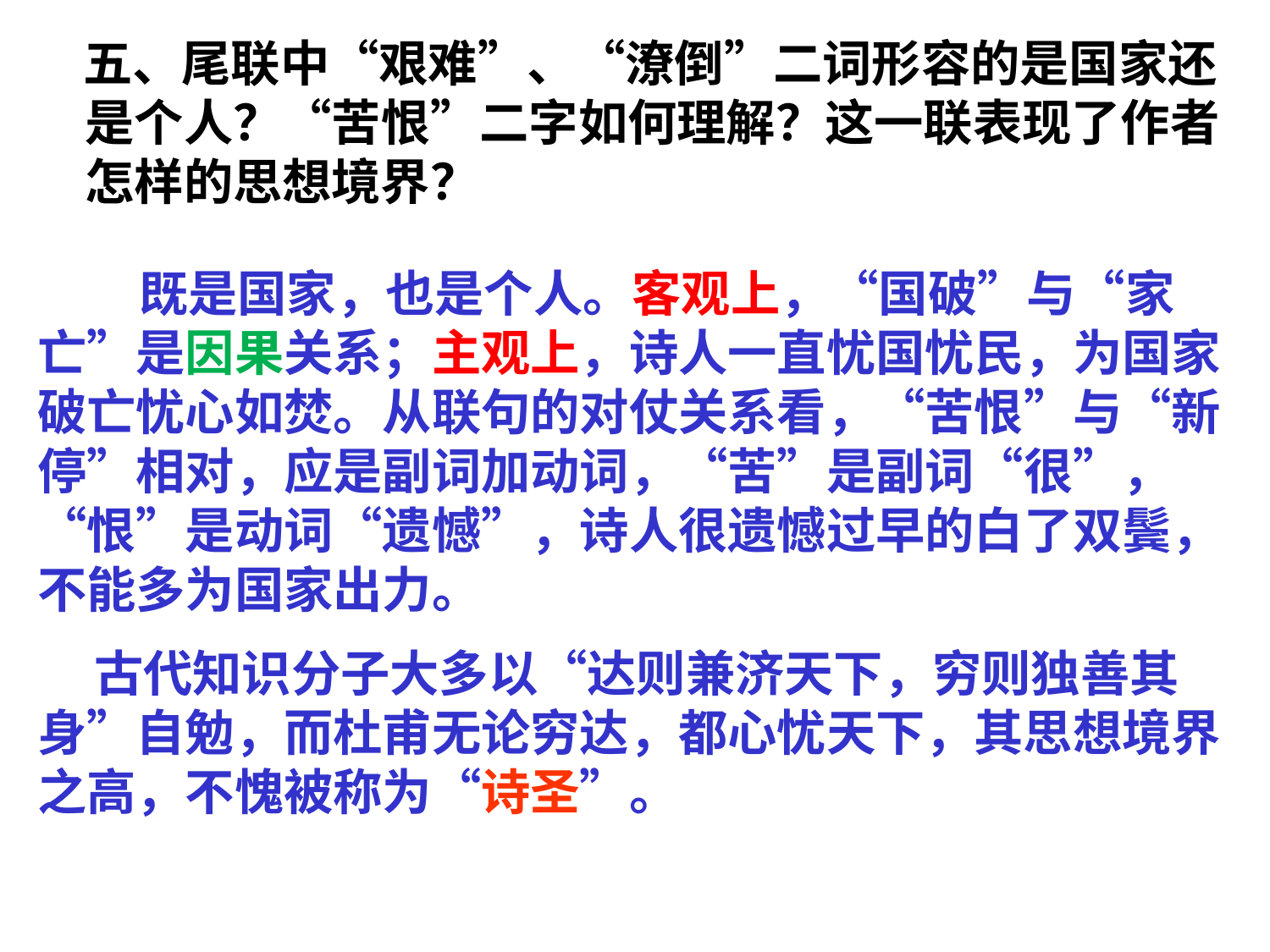

五、尾联中“艰难”、“潦倒”二词形容的是国家还是个人？“苦恨”二字如何理解？这一联表现了作者怎样的思想境界？
        既是国家，也是个人。客观上，“国破”与“家亡”是因果关系；主观上，诗人一直忧国忧民，为国家破亡忧心如焚。从联句的对仗关系看，“苦恨”与“新停”相对，应是副词加动词，“苦”是副词“很”，“恨”是动词“遗憾”，诗人很遗憾过早的白了双鬓，不能多为国家出力。
    古代知识分子大多以“达则兼济天下，穷则独善其身”自勉，而杜甫无论穷达，都心忧天下，其思想境界之高，不愧被称为“诗圣”。